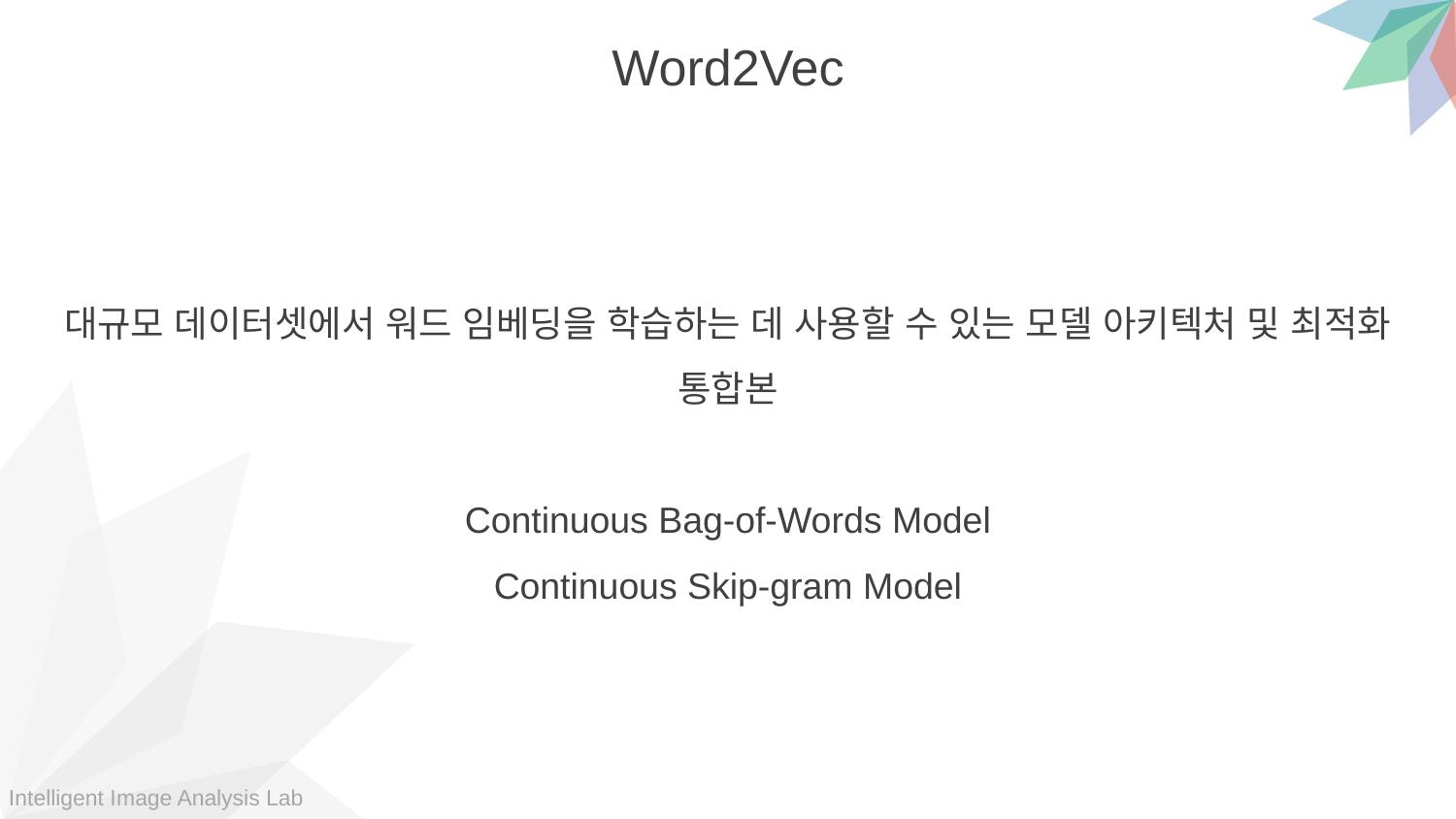

Word2Vec
대규모 데이터셋에서 워드 임베딩을 학습하는 데 사용할 수 있는 모델 아키텍처 및 최적화 통합본

Continuous Bag-of-Words Model
Continuous Skip-gram Model